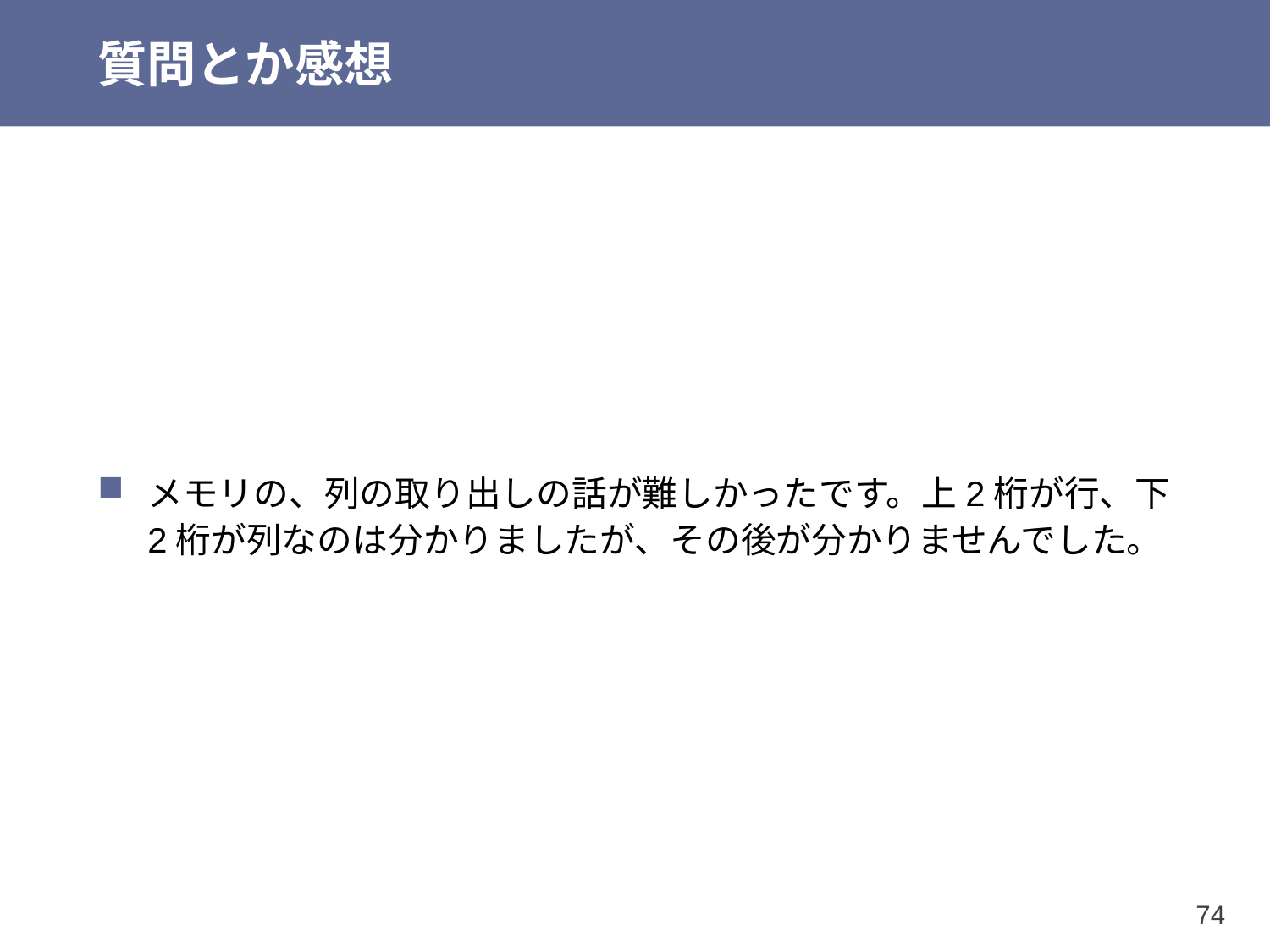

# 質問とか感想
メモリの、列の取り出しの話が難しかったです。上2桁が行、下2桁が列なのは分かりましたが、その後が分かりませんでした。